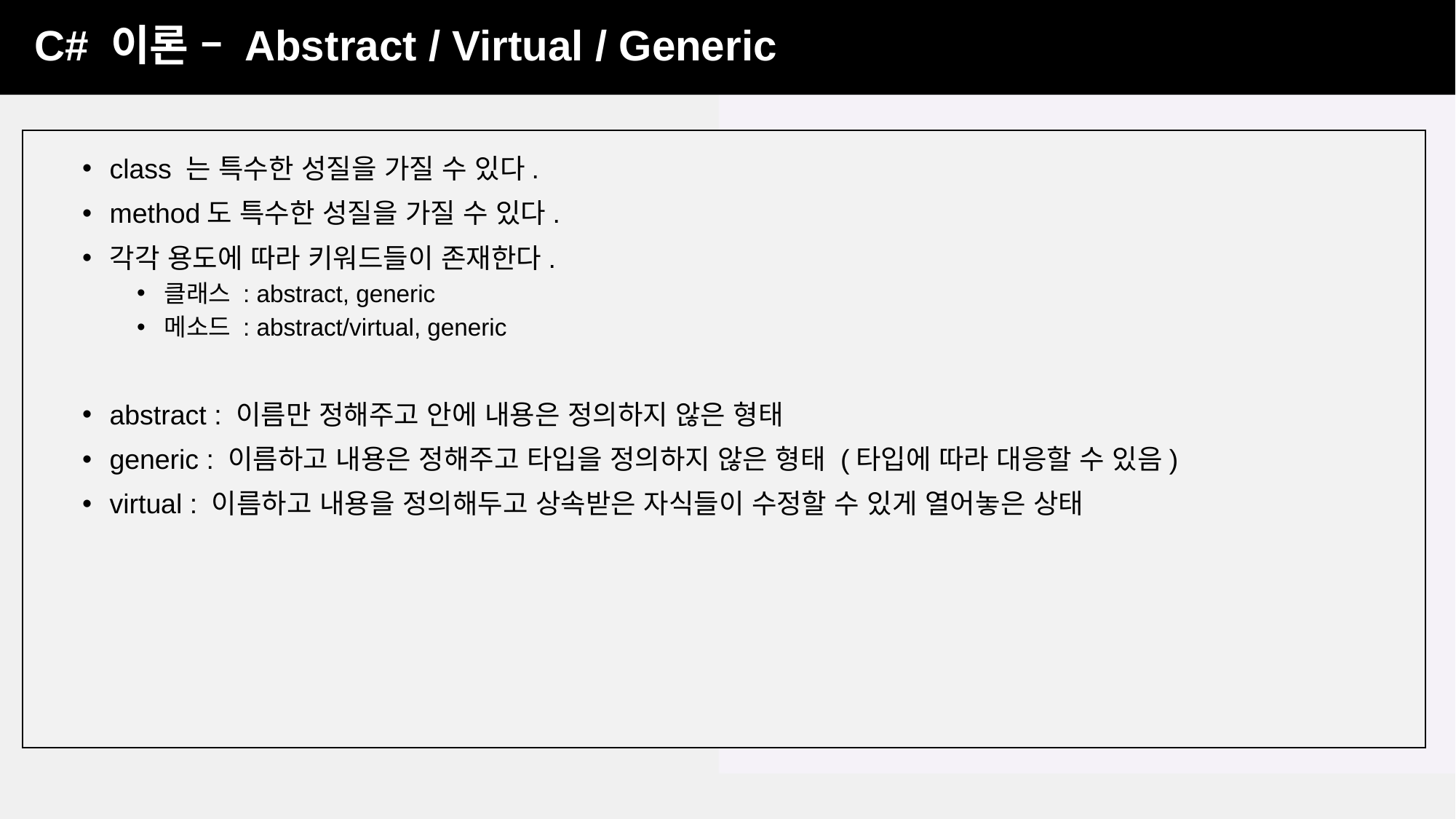

C# 이론 – Abstract / Virtual / Generic
class 는 특수한 성질을 가질 수 있다.
method도 특수한 성질을 가질 수 있다.
각각 용도에 따라 키워드들이 존재한다.
클래스 : abstract, generic
메소드 : abstract/virtual, generic

abstract : 이름만 정해주고 안에 내용은 정의하지 않은 형태
generic : 이름하고 내용은 정해주고 타입을 정의하지 않은 형태 (타입에 따라 대응할 수 있음)
virtual : 이름하고 내용을 정의해두고 상속받은 자식들이 수정할 수 있게 열어놓은 상태